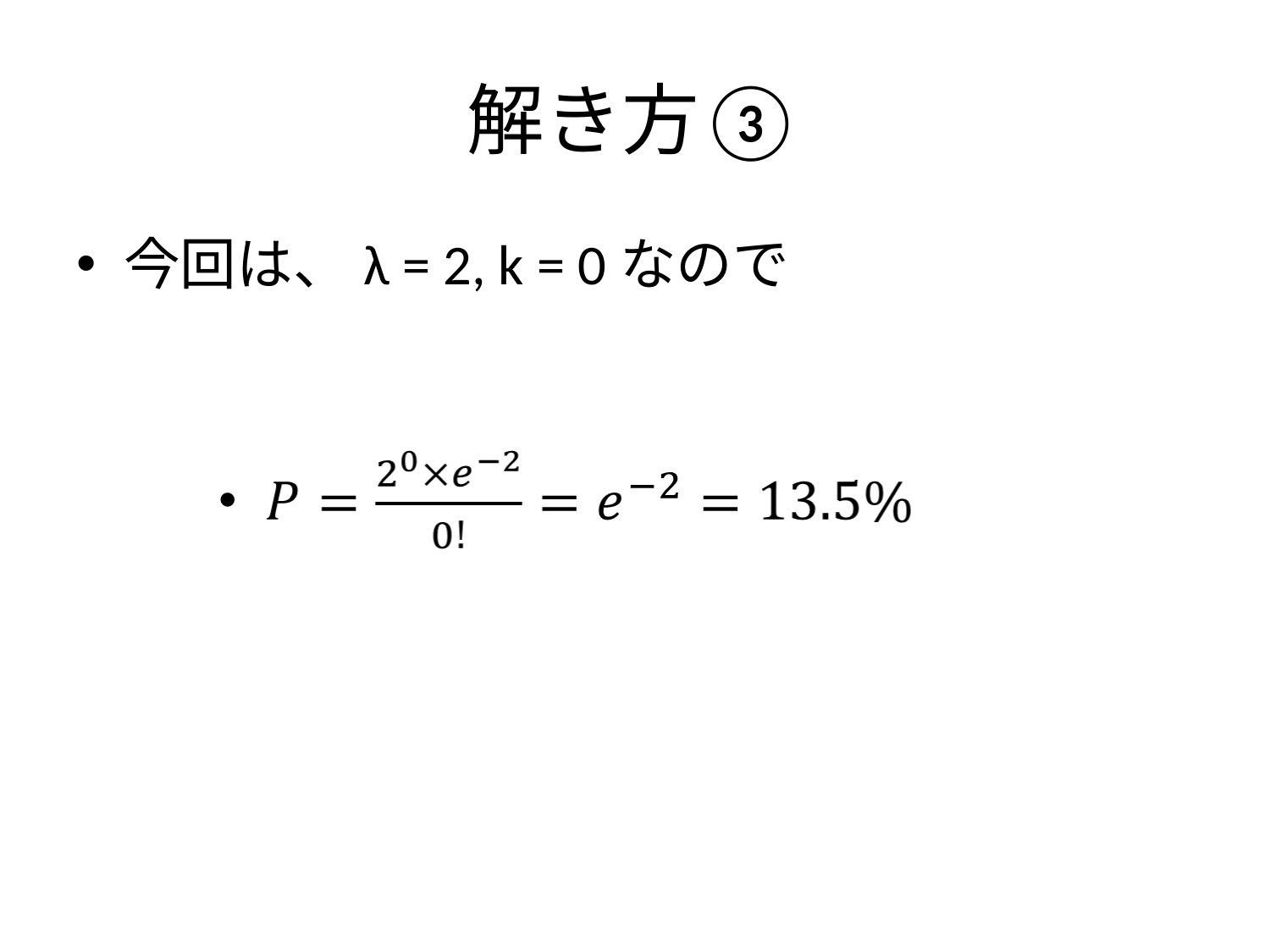

# 解き方③
今回は、λ = 2, k = 0なので